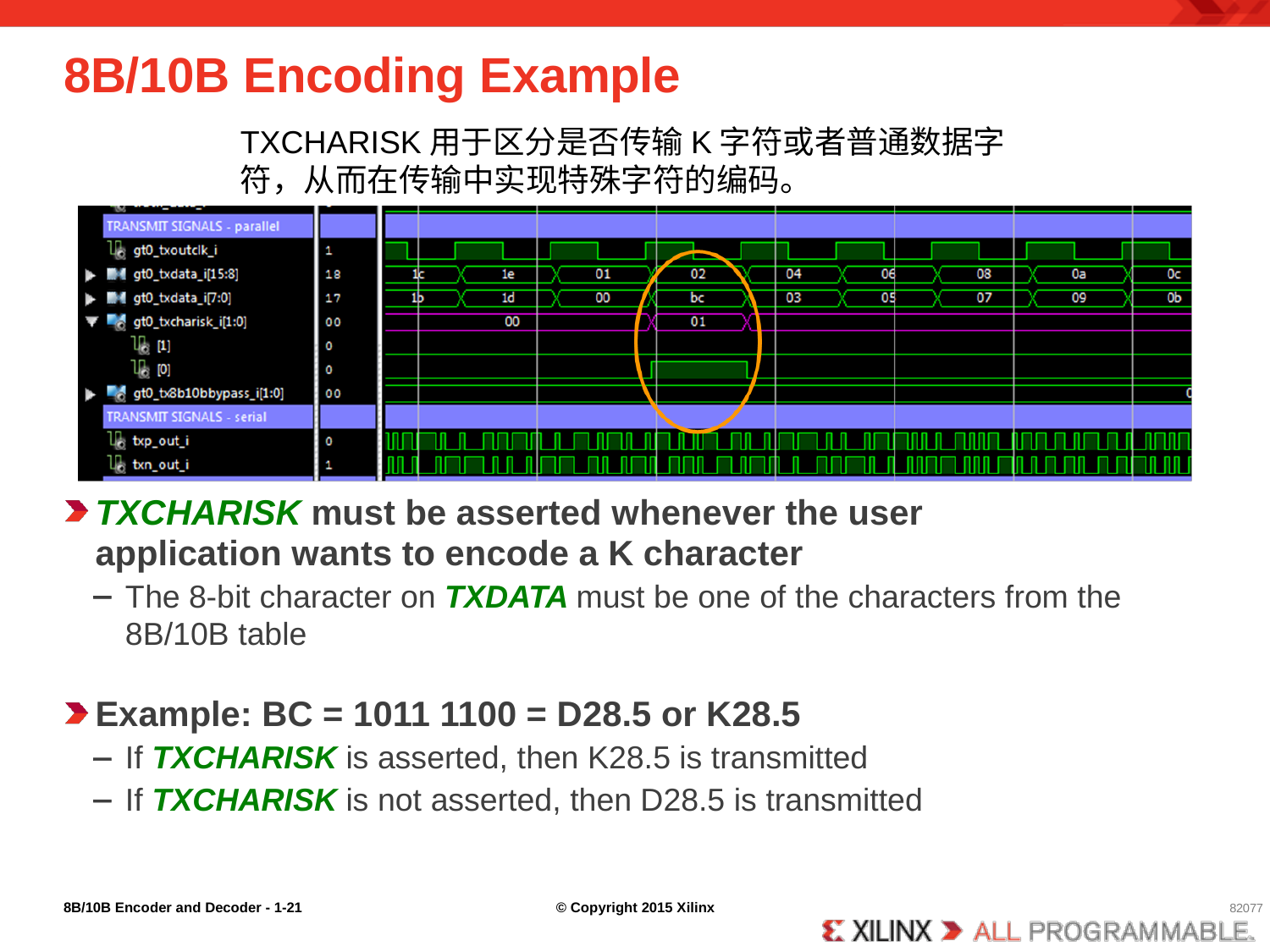

# 8B/10B Encoding Example
TXCHARISK用于区分是否传输K字符或者普通数据字符，从而在传输中实现特殊字符的编码。

1-21

TXCHARISK must be asserted whenever the user application wants to encode a K character

The 8-bit character on TXDATA must be one of the characters from the 8B/10B table
—
Example: BC = 1011 1100 = D28.5 or K28.5

If TXCHARISK is asserted, then K28.5 is transmitted
If TXCHARISK is not asserted, then D28.5 is transmitted
—
—
8B/10B Encoder and Decoder - 1-21
© Copyright 2015 Xilinx
82077